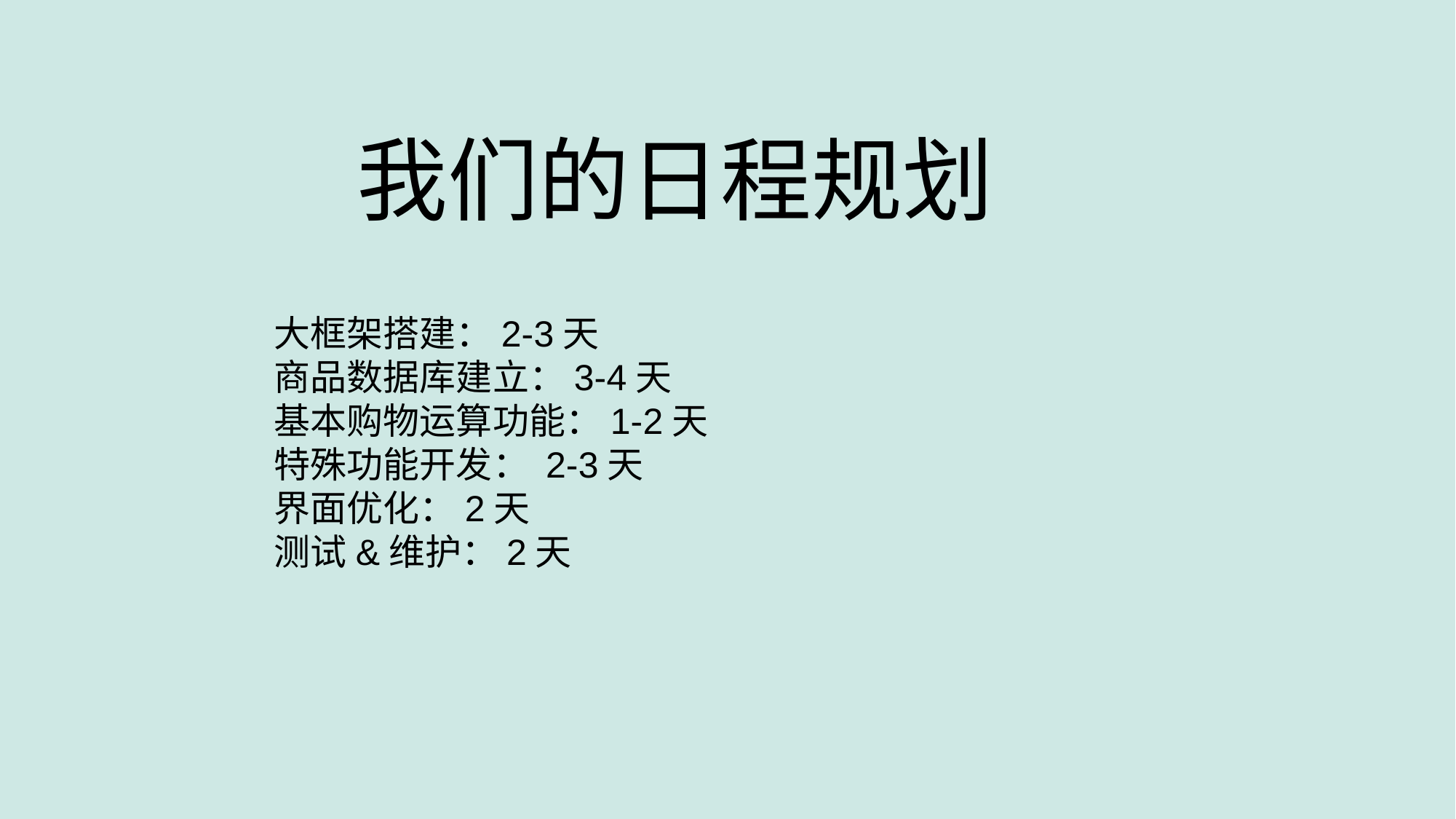

# 我们的日程规划
大框架搭建：2-3天
商品数据库建立：3-4天
基本购物运算功能：1-2天
特殊功能开发： 2-3天
界面优化：2天
测试&维护：2天